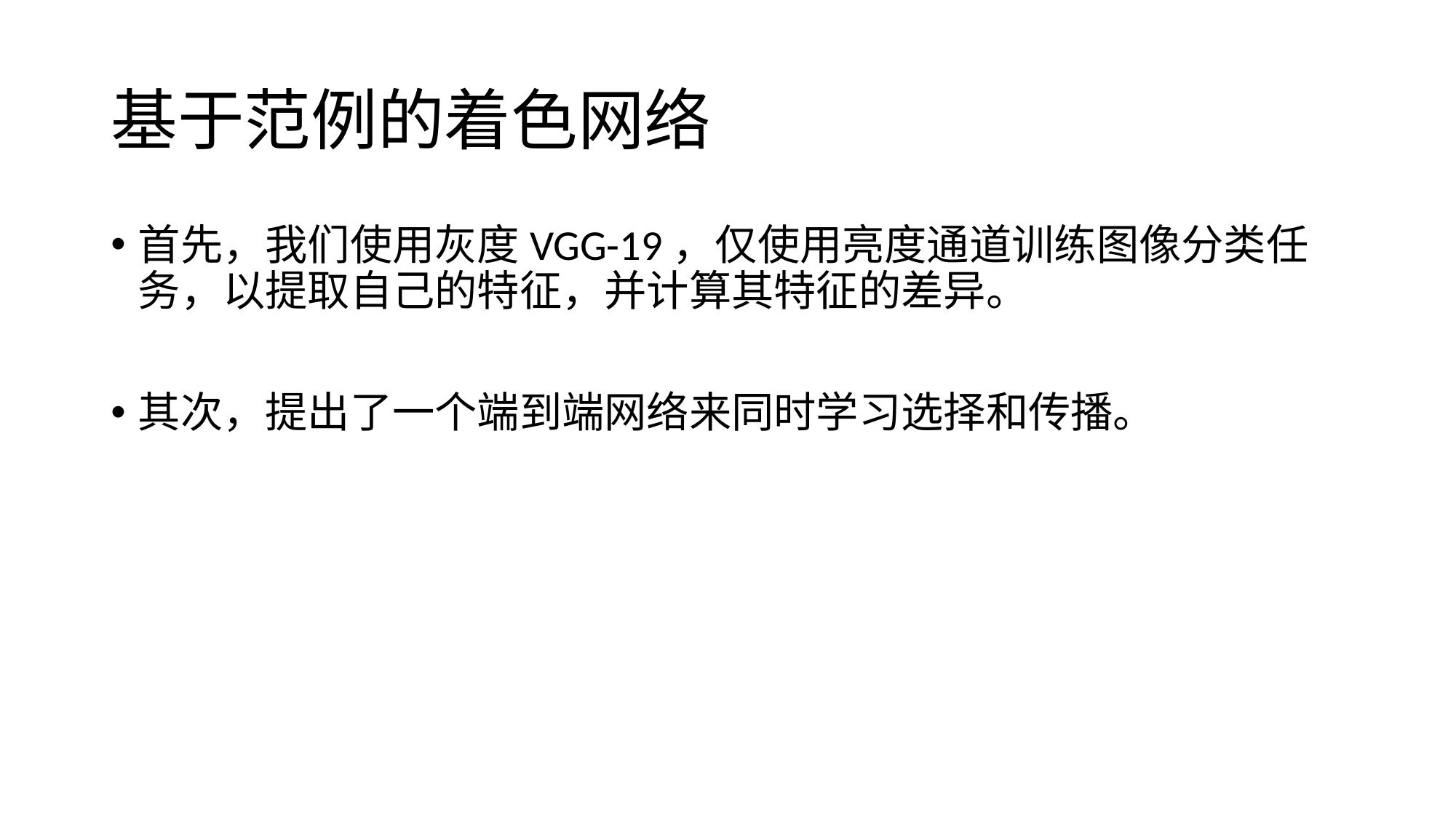

# 基于范例的着色网络
首先，我们使用灰度VGG-19，仅使用亮度通道训练图像分类任务，以提取自己的特征，并计算其特征的差异。

其次，提出了一个端到端网络来同时学习选择和传播。